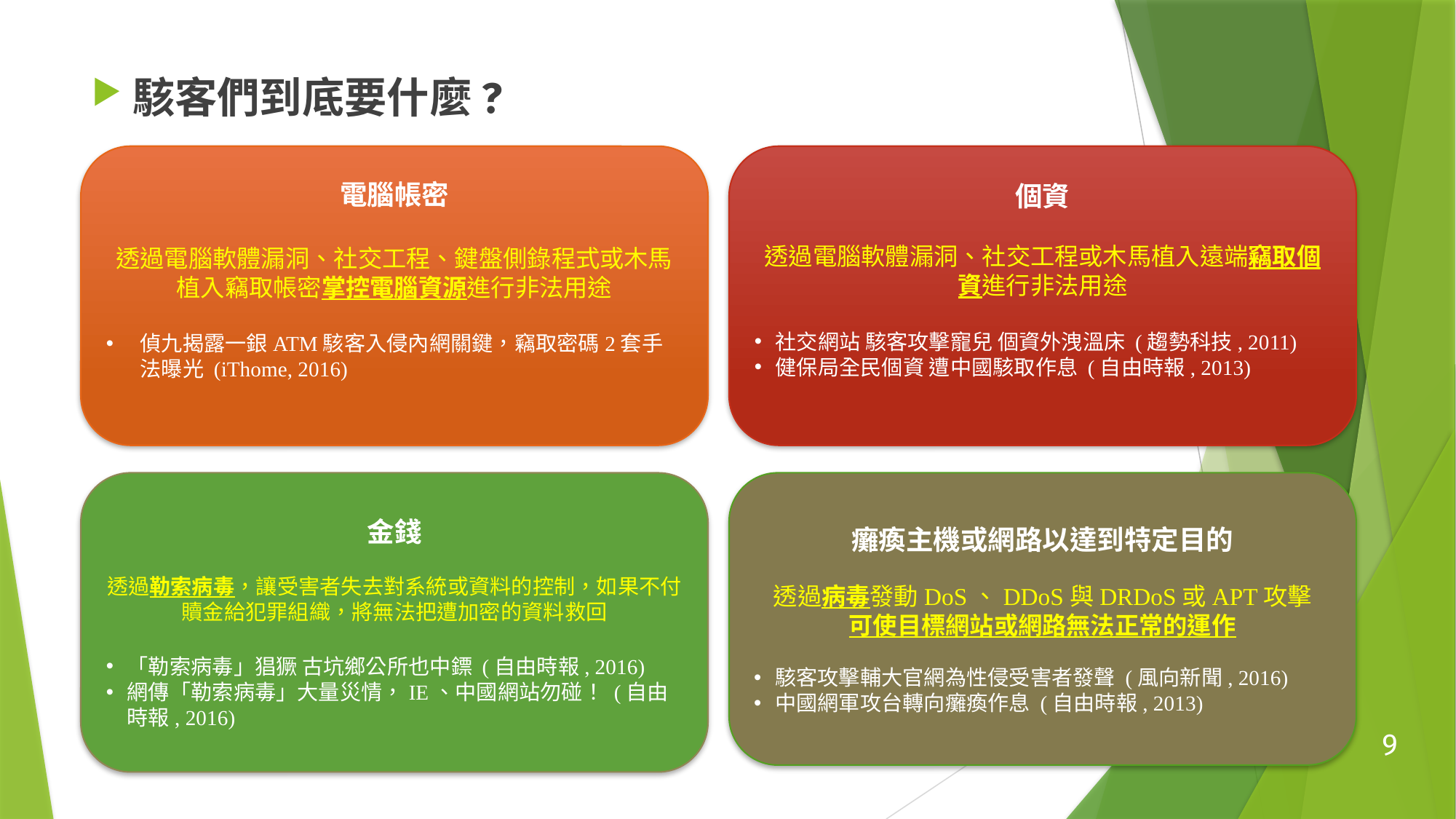

駭客們到底要什麼?

電腦帳密

透過電腦軟體漏洞、社交工程、鍵盤側錄程式或木馬植入竊取帳密掌控電腦資源進行非法用途

偵九揭露一銀ATM駭客入侵內網關鍵，竊取密碼2套手法曝光 (iThome, 2016)

個資

透過電腦軟體漏洞、社交工程或木馬植入遠端竊取個資進行非法用途

社交網站 駭客攻擊寵兒 個資外洩溫床 (趨勢科技, 2011)
健保局全民個資 遭中國駭取作息 (自由時報, 2013)

金錢

透過勒索病毒，讓受害者失去對系統或資料的控制，如果不付贖金給犯罪組織，將無法把遭加密的資料救回

「勒索病毒」猖獗 古坑鄉公所也中鏢 (自由時報, 2016)
網傳「勒索病毒」大量災情，IE、中國網站勿碰！ (自由時報, 2016)
癱瘓主機或網路以達到特定目的

透過病毒發動DoS、DDoS與DRDoS或APT攻擊
可使目標網站或網路無法正常的運作

駭客攻擊輔大官網為性侵受害者發聲 (風向新聞, 2016)
中國網軍攻台轉向癱瘓作息 (自由時報, 2013)
9